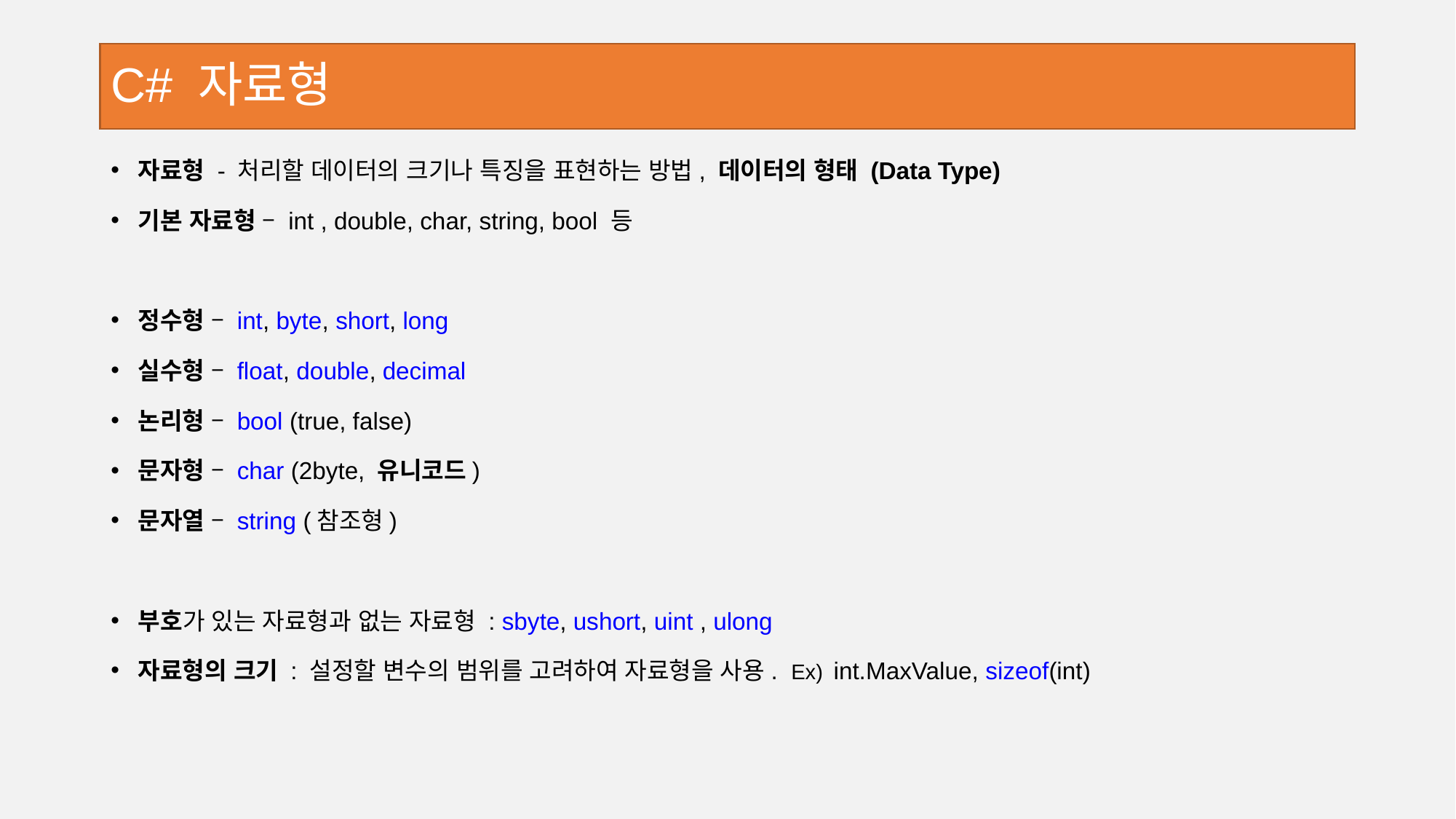

# C# 자료형
자료형 - 처리할 데이터의 크기나 특징을 표현하는 방법, 데이터의 형태 (Data Type)
기본 자료형 – int , double, char, string, bool 등

정수형 – int, byte, short, long
실수형 – float, double, decimal
논리형 – bool (true, false)
문자형 – char (2byte, 유니코드)
문자열 – string (참조형)

부호가 있는 자료형과 없는 자료형 : sbyte, ushort, uint , ulong
자료형의 크기 : 설정할 변수의 범위를 고려하여 자료형을 사용.  Ex)  int.MaxValue, sizeof(int)